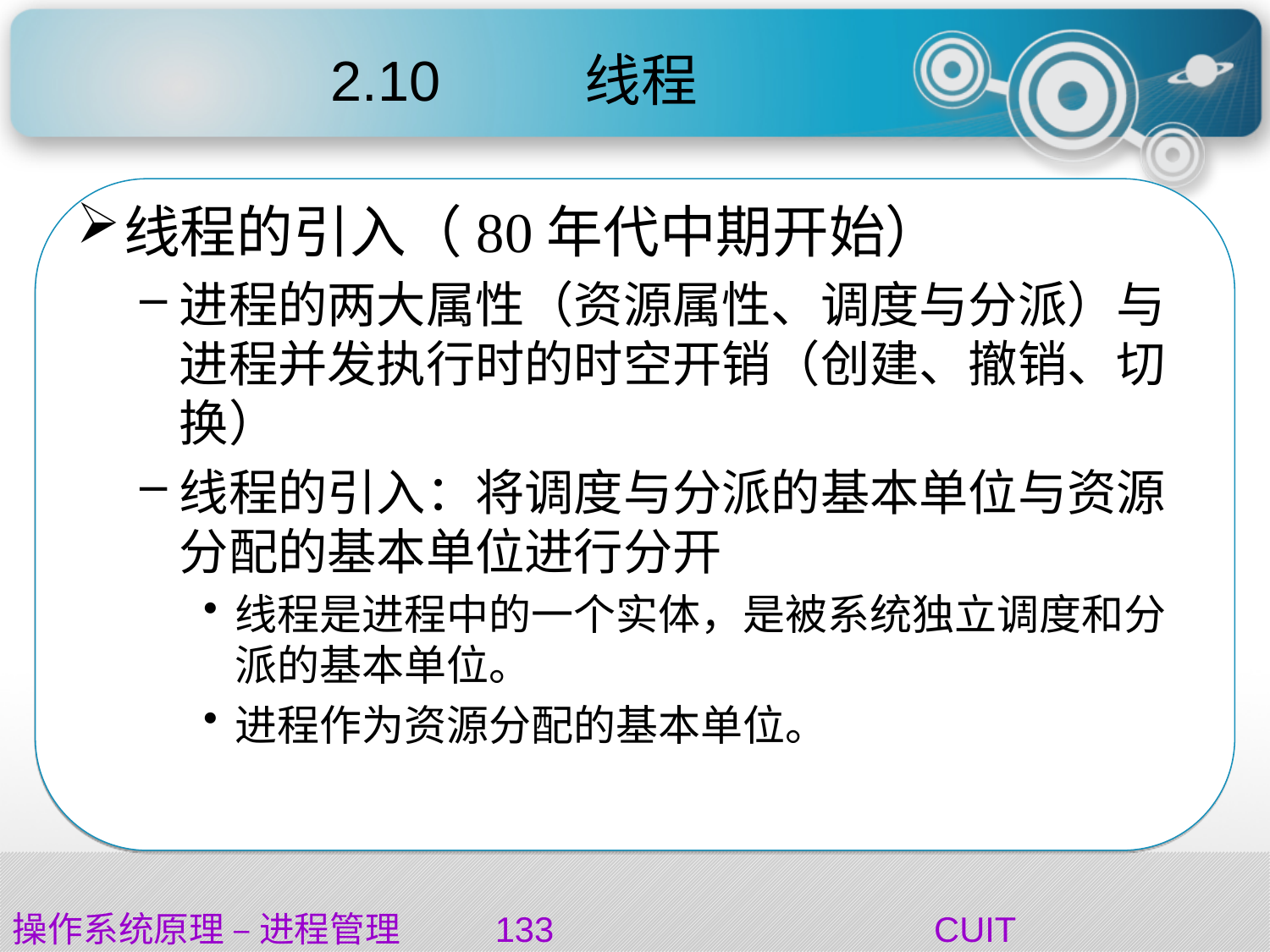

# 2.10		线程
线程的引入（80年代中期开始）
进程的两大属性（资源属性、调度与分派）与进程并发执行时的时空开销（创建、撤销、切换）
线程的引入：将调度与分派的基本单位与资源分配的基本单位进行分开
线程是进程中的一个实体，是被系统独立调度和分派的基本单位。
进程作为资源分配的基本单位。